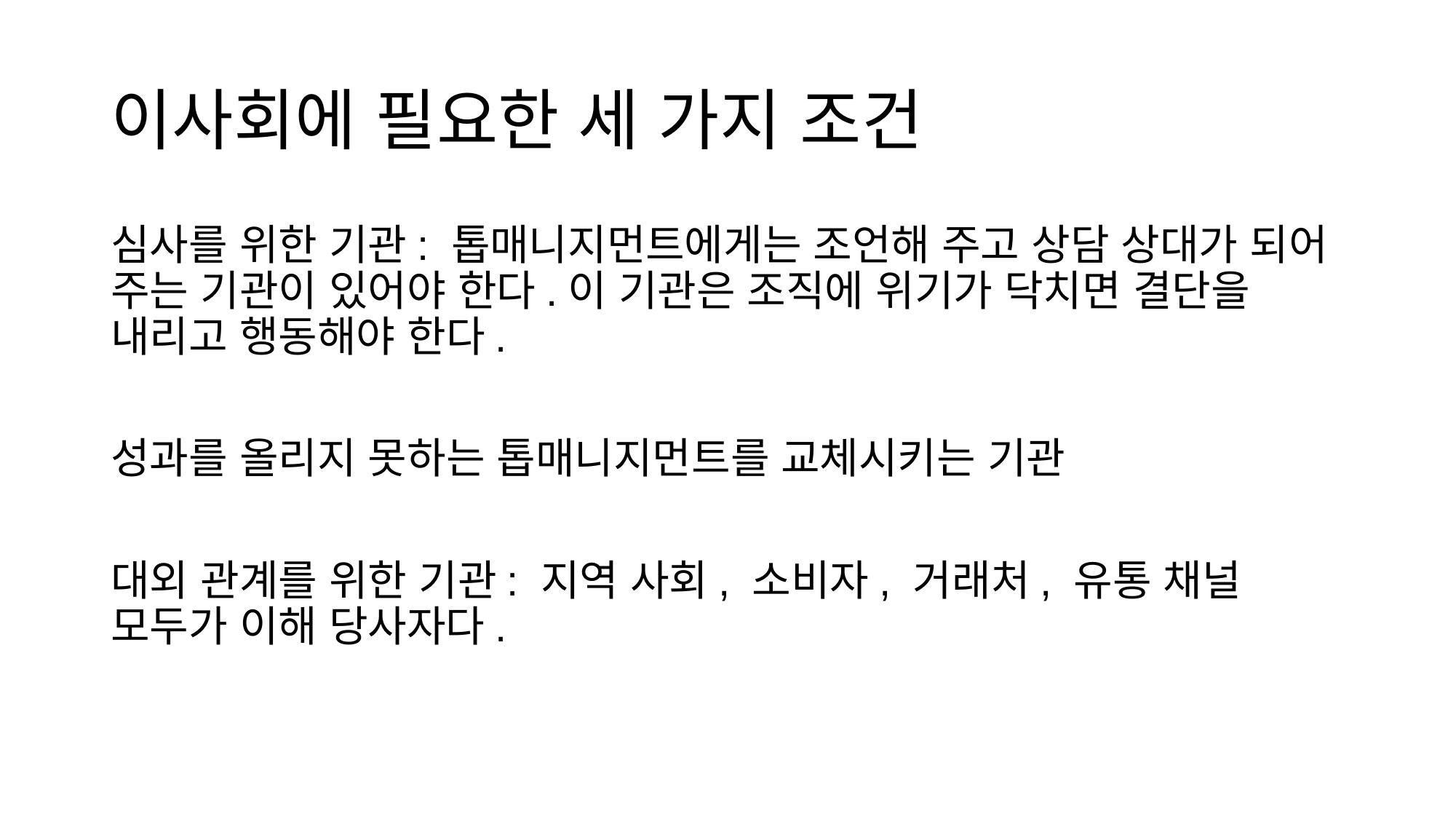

# 이사회에 필요한 세 가지 조건
심사를 위한 기관: 톱매니지먼트에게는 조언해 주고 상담 상대가 되어 주는 기관이 있어야 한다.이 기관은 조직에 위기가 닥치면 결단을 내리고 행동해야 한다.

성과를 올리지 못하는 톱매니지먼트를 교체시키는 기관

대외 관계를 위한 기관: 지역 사회, 소비자, 거래처, 유통 채널 모두가 이해 당사자다.